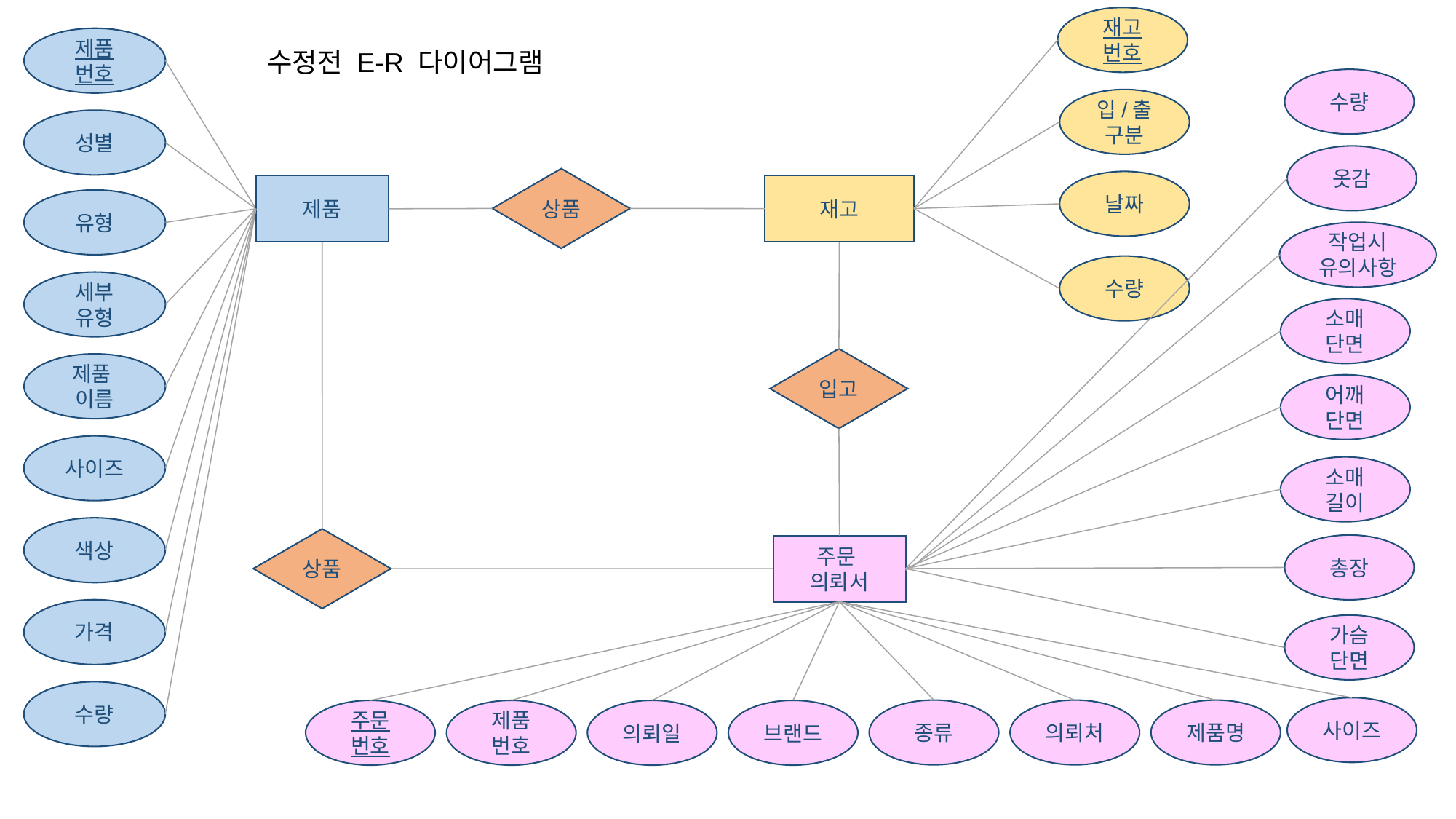

재고
번호
제품
번호
수정전 E-R 다이어그램
수량
입/출
구분
성별
옷감
상품
날짜
재고
제품
유형
작업시
유의사항
수량
세부 유형
소매
단면
입고
제품
이름
어깨
단면
사이즈
소매
길이
색상
상품
총장
주문
의뢰서
가격
가슴 단면
수량
사이즈
종류
의뢰처
제품명
주문
번호
제품
번호
의뢰일
브랜드